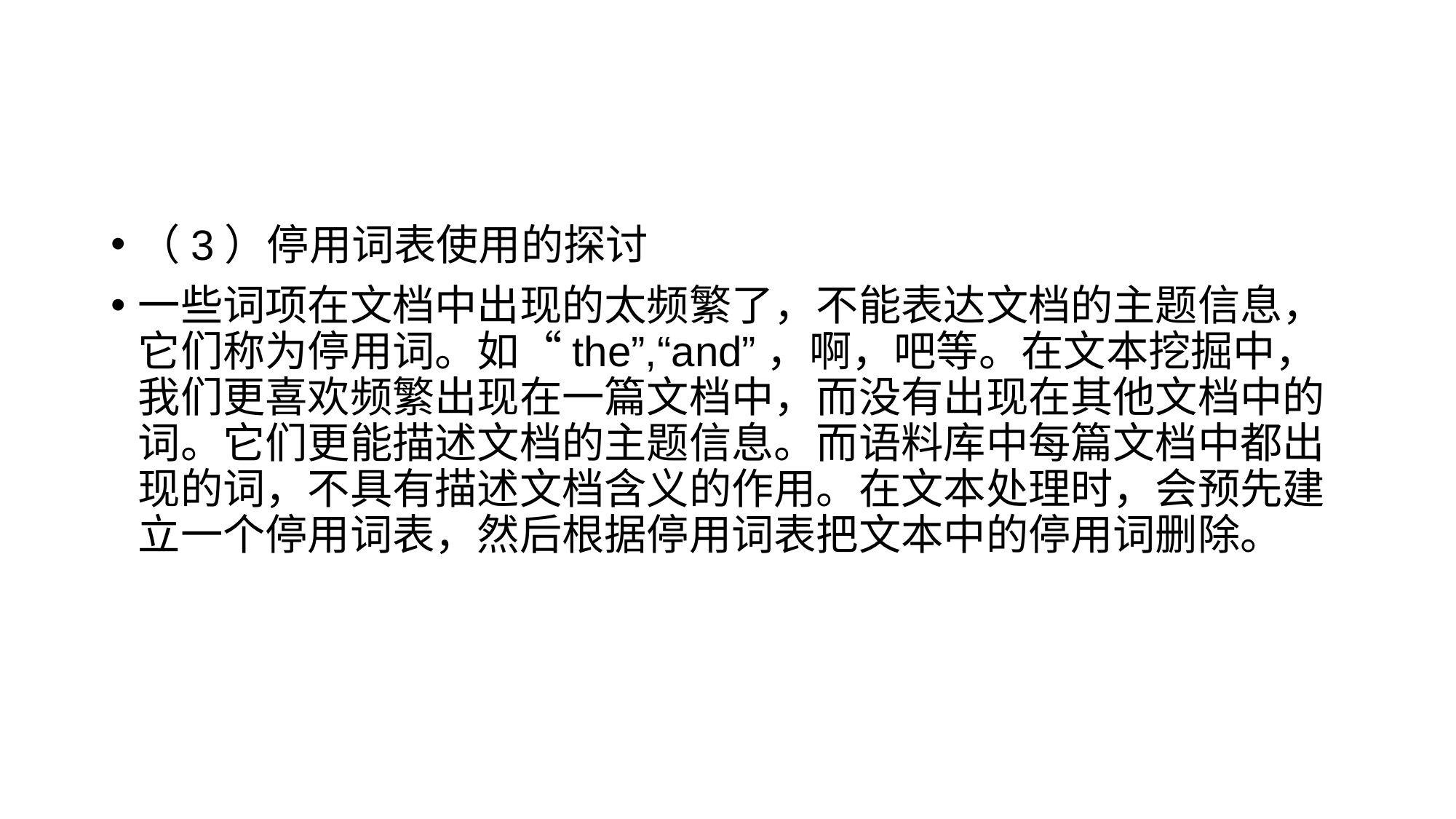

#
（3）停用词表使用的探讨
一些词项在文档中出现的太频繁了，不能表达文档的主题信息，它们称为停用词。如“the”,“and”，啊，吧等。在文本挖掘中，我们更喜欢频繁出现在一篇文档中，而没有出现在其他文档中的词。它们更能描述文档的主题信息。而语料库中每篇文档中都出现的词，不具有描述文档含义的作用。在文本处理时，会预先建立一个停用词表，然后根据停用词表把文本中的停用词删除。